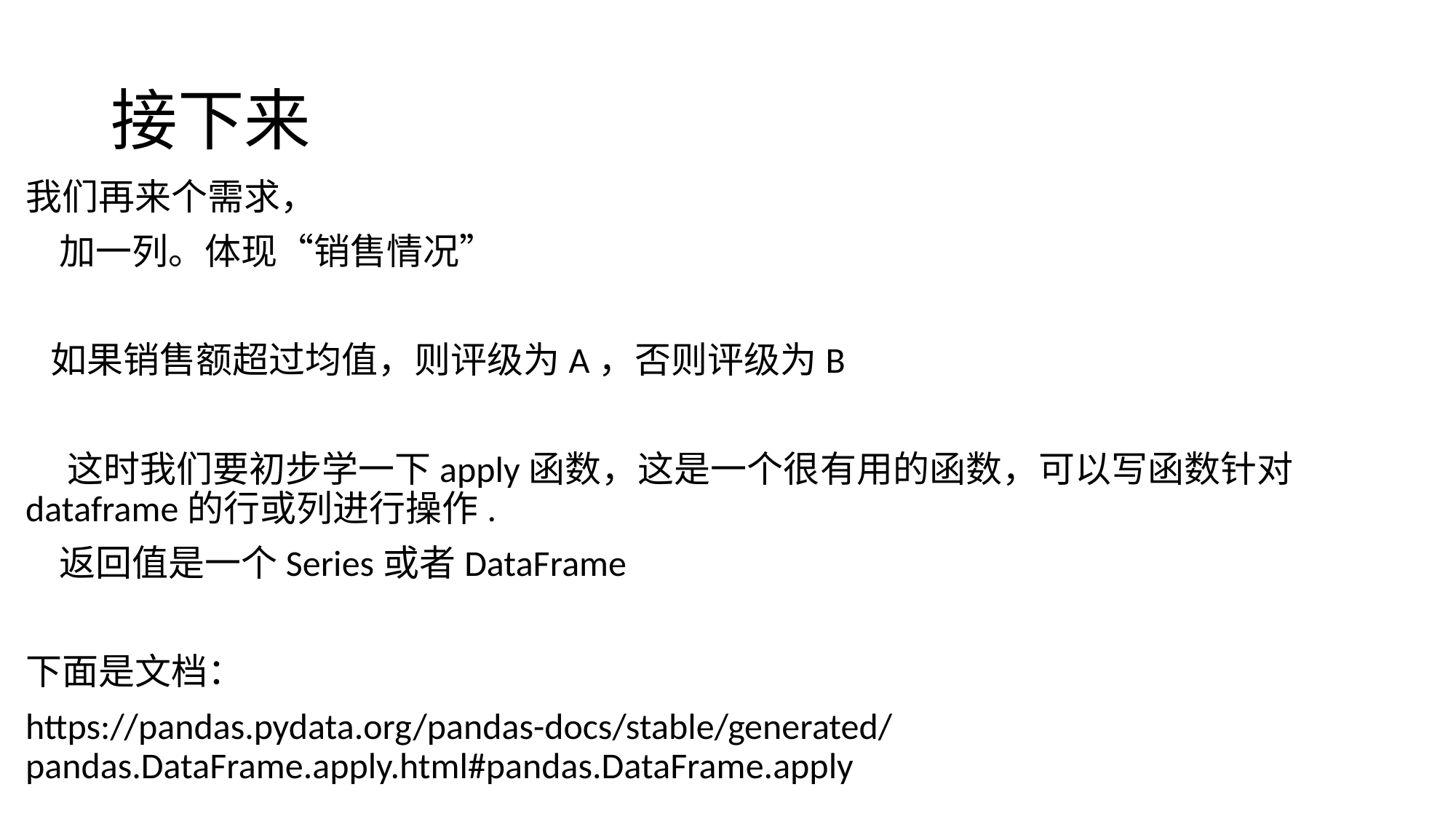

# 接下来
我们再来个需求，
   加一列。体现“销售情况”

  如果销售额超过均值，则评级为A，否则评级为B

    这时我们要初步学一下apply函数，这是一个很有用的函数，可以写函数针对dataframe的行或列进行操作.
   返回值是一个Series或者DataFrame

下面是文档：
https://pandas.pydata.org/pandas-docs/stable/generated/pandas.DataFrame.apply.html#pandas.DataFrame.apply